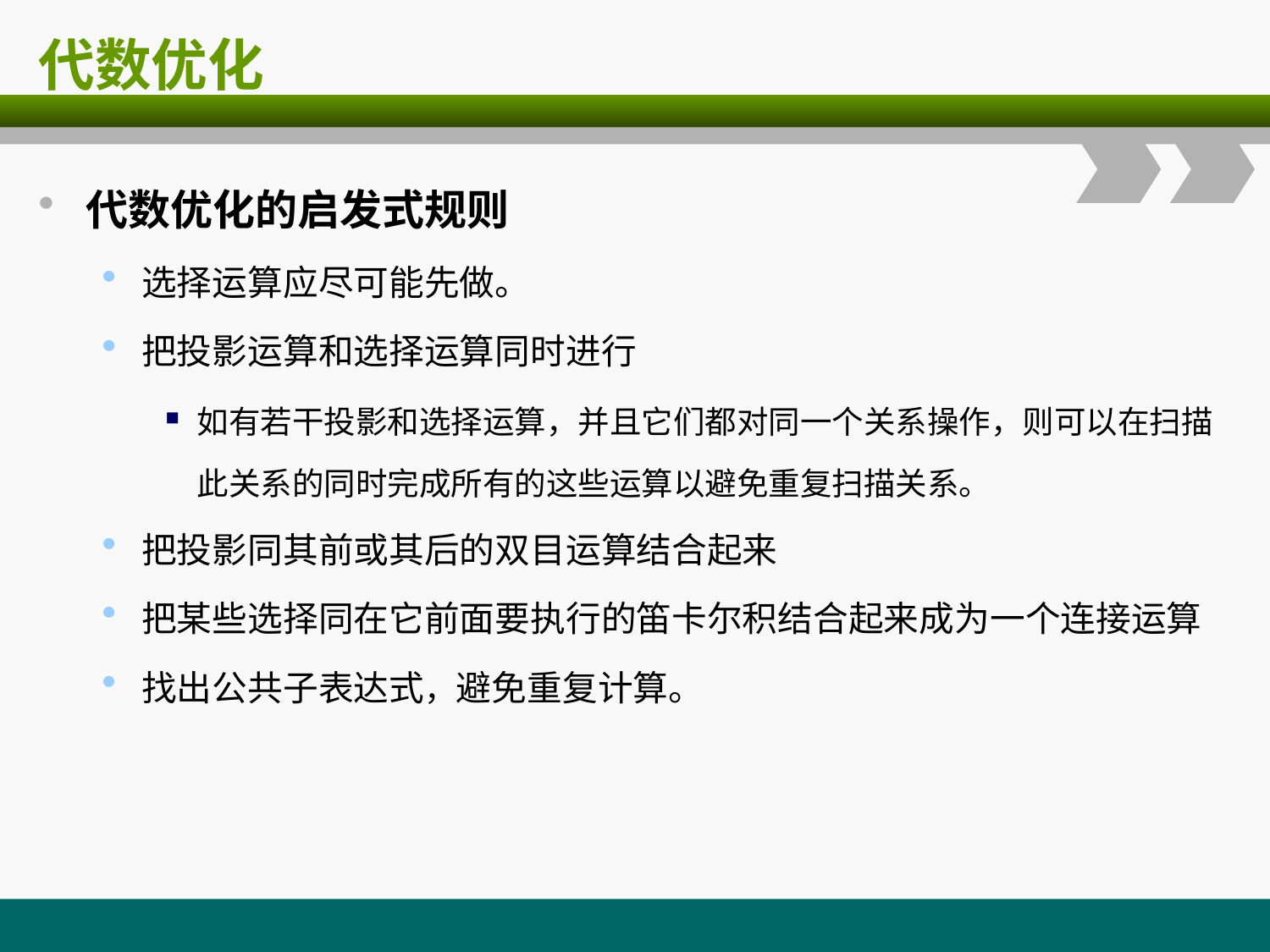

# 代数优化
代数优化的启发式规则
选择运算应尽可能先做。
把投影运算和选择运算同时进行
如有若干投影和选择运算，并且它们都对同一个关系操作，则可以在扫描此关系的同时完成所有的这些运算以避免重复扫描关系。
把投影同其前或其后的双目运算结合起来
把某些选择同在它前面要执行的笛卡尔积结合起来成为一个连接运算
找出公共子表达式，避免重复计算。